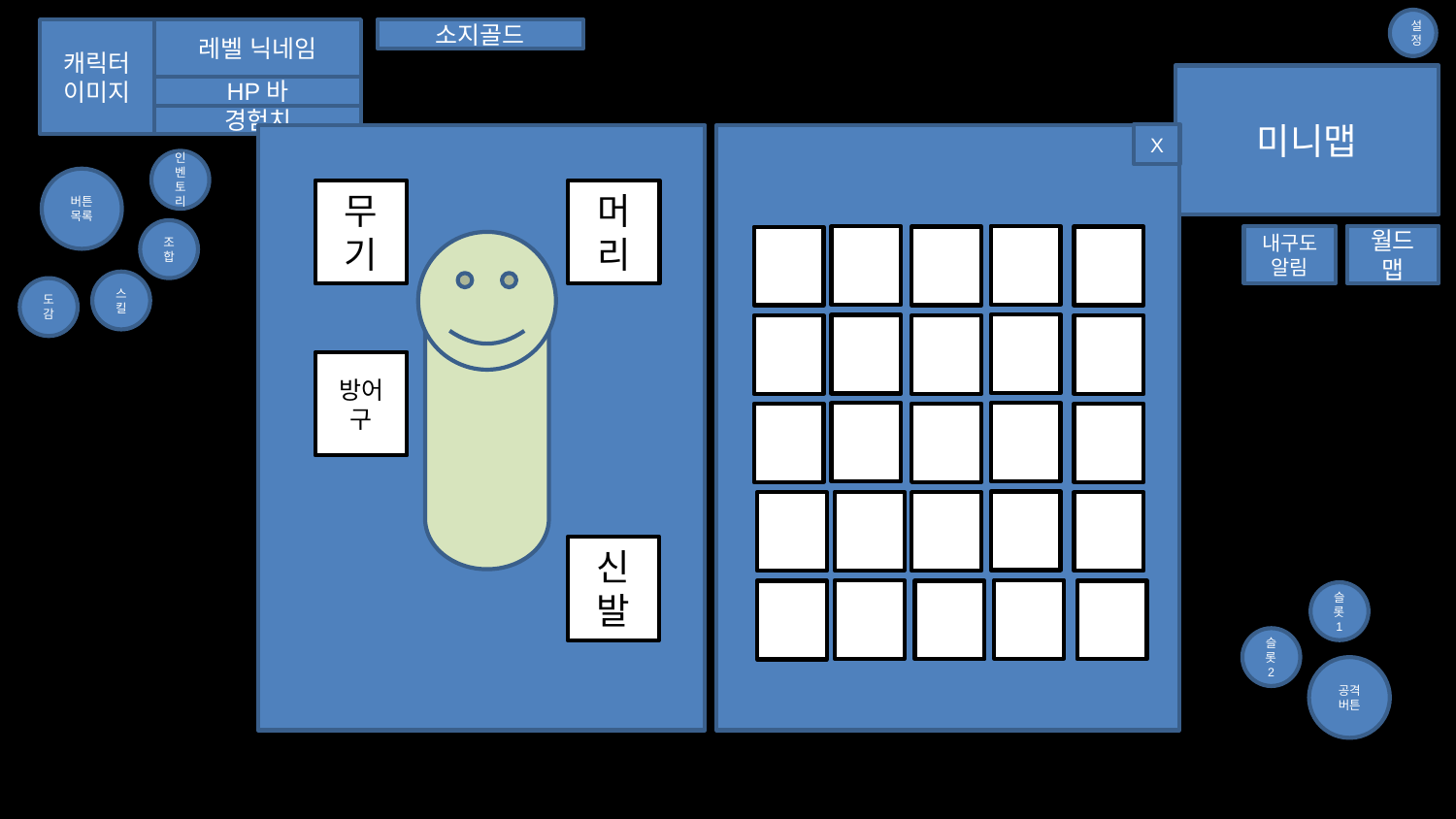

설정
캐릭터 이미지
레벨 닉네임
소지골드
미니맵
HP바
경험치
X

인벤토리
버튼 목록
무기
머리
조합

내구도 알림
월드맵

스킬
도감

방어구

신발

슬롯1
슬롯2
공격
버튼